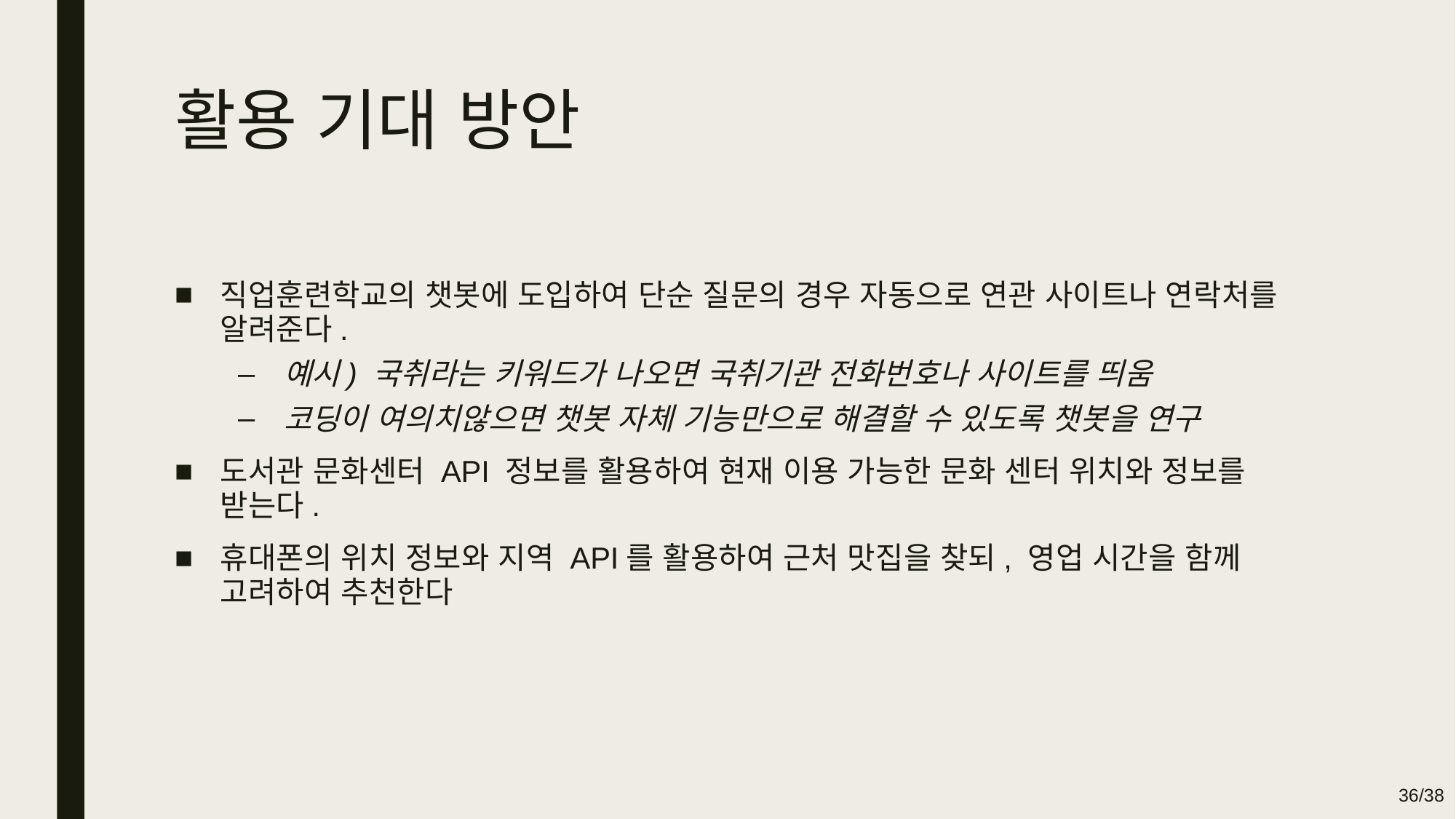

# 활용 기대 방안
직업훈련학교의 챗봇에 도입하여 단순 질문의 경우 자동으로 연관 사이트나 연락처를 알려준다.
예시) 국취라는 키워드가 나오면 국취기관 전화번호나 사이트를 띄움
코딩이 여의치않으면 챗봇 자체 기능만으로 해결할 수 있도록 챗봇을 연구
도서관 문화센터 API 정보를 활용하여 현재 이용 가능한 문화 센터 위치와 정보를 받는다.
휴대폰의 위치 정보와 지역 API를 활용하여 근처 맛집을 찾되, 영업 시간을 함께 고려하여 추천한다
36/38